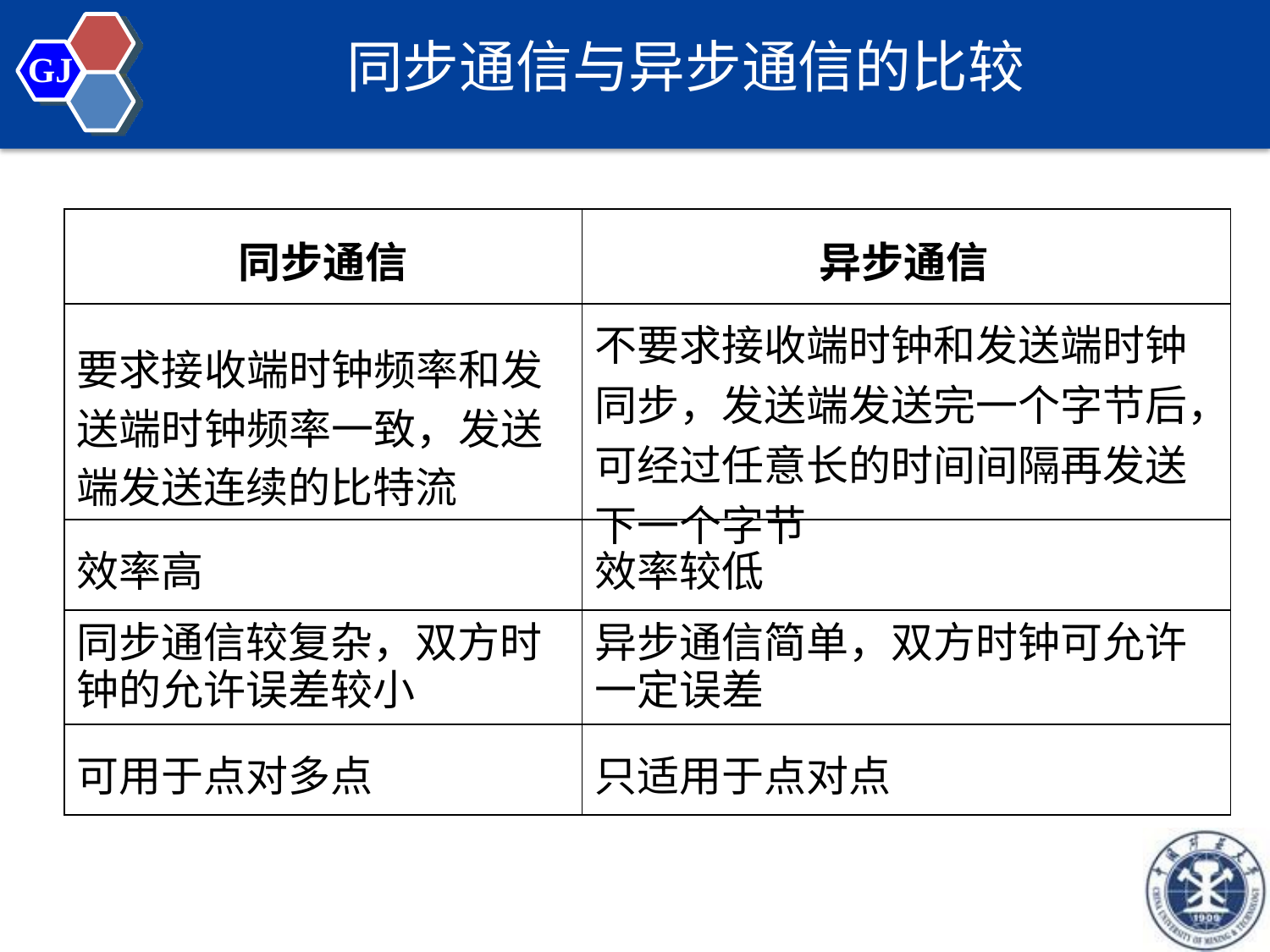

# 同步通信与异步通信的比较
GJ
| 同步通信 | 异步通信 |
| --- | --- |
| 要求接收端时钟频率和发 送端时钟频率一致，发送 端发送连续的比特流 | 不要求接收端时钟和发送端时钟 同步，发送端发送完一个字节后， 可经过任意长的时间间隔再发送 下一个字节 |
| 效率高 | 效率较低 |
| 同步通信较复杂，双方时 钟的允许误差较小 | 异步通信简单，双方时钟可允许 一定误差 |
| 可用于点对多点 | 只适用于点对点 |